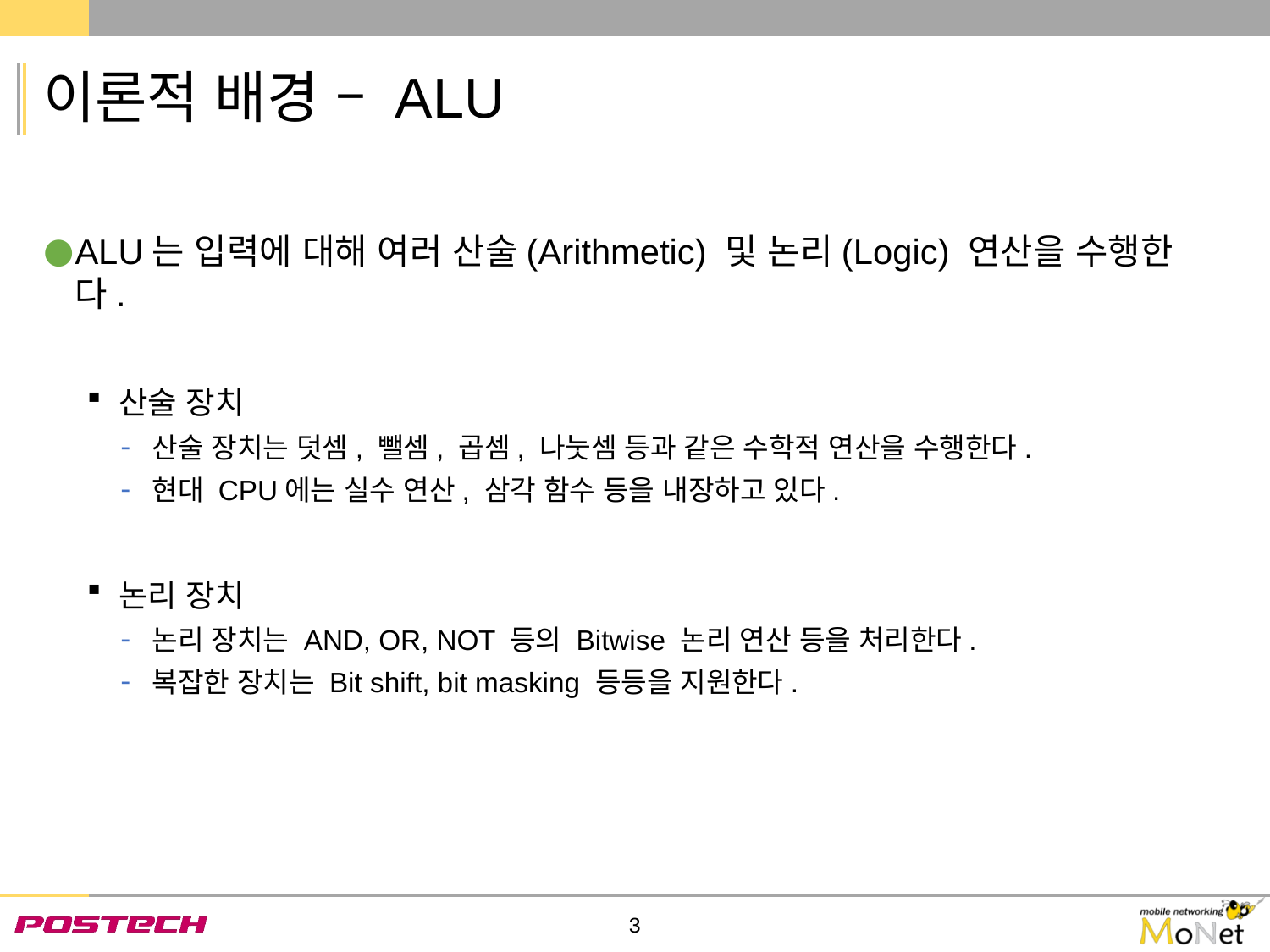

# 이론적 배경 – ALU

ALU는 입력에 대해 여러 산술(Arithmetic) 및 논리(Logic) 연산을 수행한다.

산술 장치
산술 장치는 덧셈, 뺄셈, 곱셈, 나눗셈 등과 같은 수학적 연산을 수행한다.
현대 CPU에는 실수 연산, 삼각 함수 등을 내장하고 있다.

논리 장치
논리 장치는 AND, OR, NOT 등의 Bitwise 논리 연산 등을 처리한다.
복잡한 장치는 Bit shift, bit masking 등등을 지원한다.